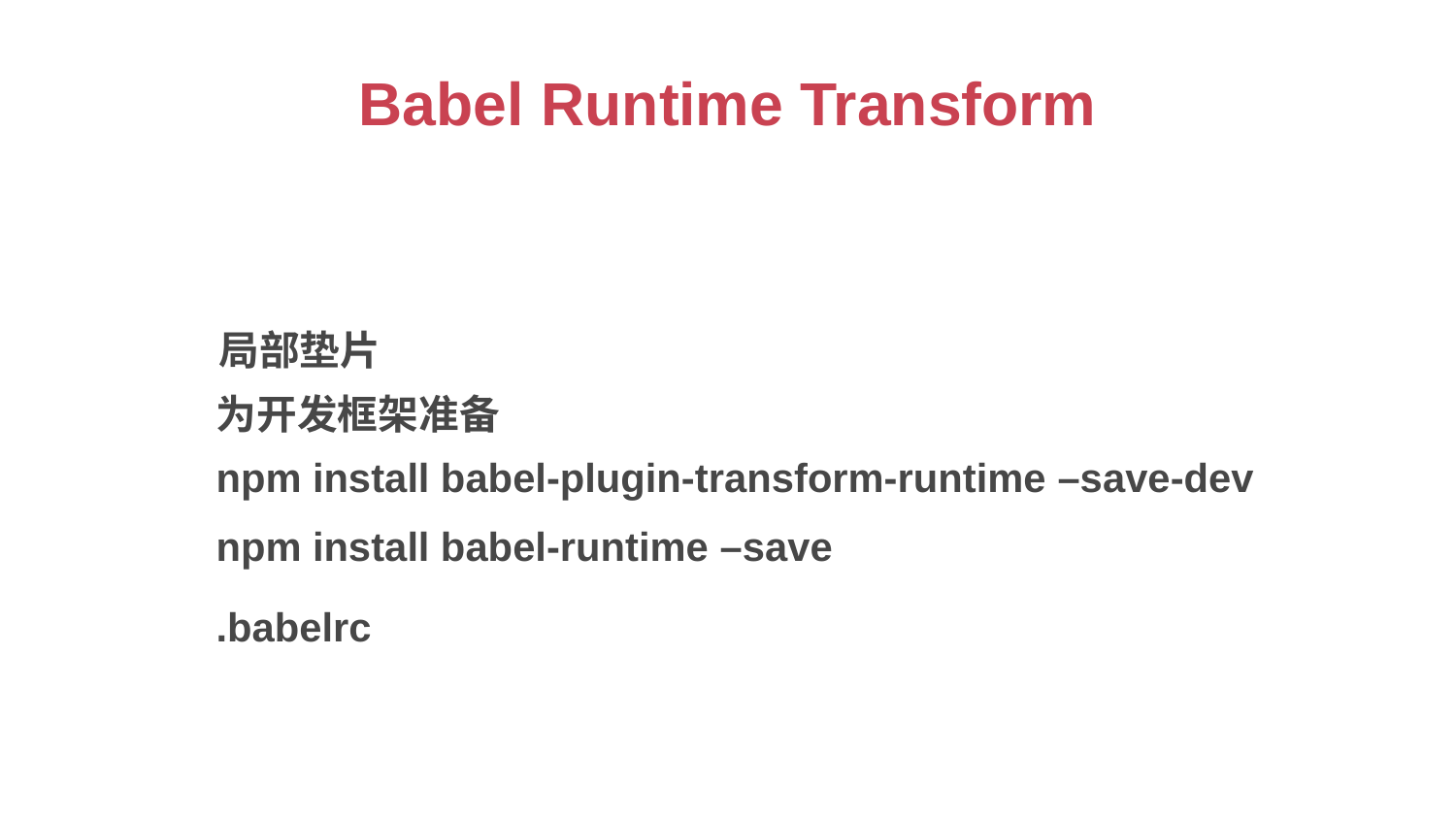

# Babel Runtime Transform
局部垫片
为开发框架准备
npm install babel-plugin-transform-runtime –save-dev
npm install babel-runtime –save
.babelrc